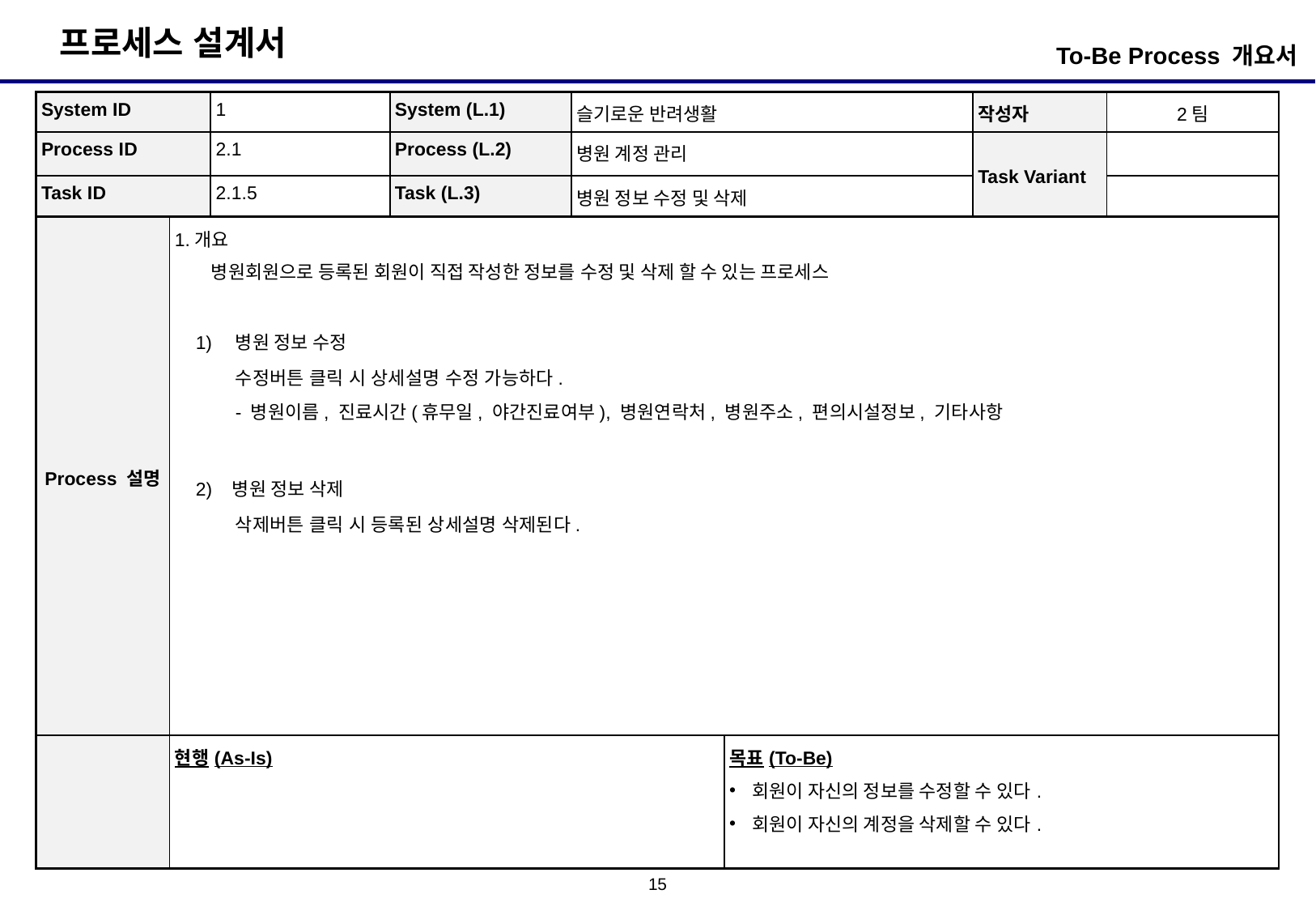

To-Be Process 개요서
| System ID | 1 | System (L.1) | 슬기로운 반려생활 | 작성자 | 2팀 |
| --- | --- | --- | --- | --- | --- |
| Process ID | 2.1 | Process (L.2) | 병원 계정 관리 | Task Variant |  |
| Task ID | 2.1.5 | Task (L.3) | 병원 정보 수정 및 삭제 |  |  |
| Process 설명 | 1.개요 병원회원으로 등록된 회원이 직접 작성한 정보를 수정 및 삭제 할 수 있는 프로세스 병원 정보 수정 수정버튼 클릭 시 상세설명 수정 가능하다. - 병원이름, 진료시간(휴무일, 야간진료여부), 병원연락처, 병원주소, 편의시설정보, 기타사항 2) 병원 정보 삭제 삭제버튼 클릭 시 등록된 상세설명 삭제된다. |  |
| --- | --- | --- |
|  | 현행(As-Is) | 목표(To-Be) 회원이 자신의 정보를 수정할 수 있다. 회원이 자신의 계정을 삭제할 수 있다. |